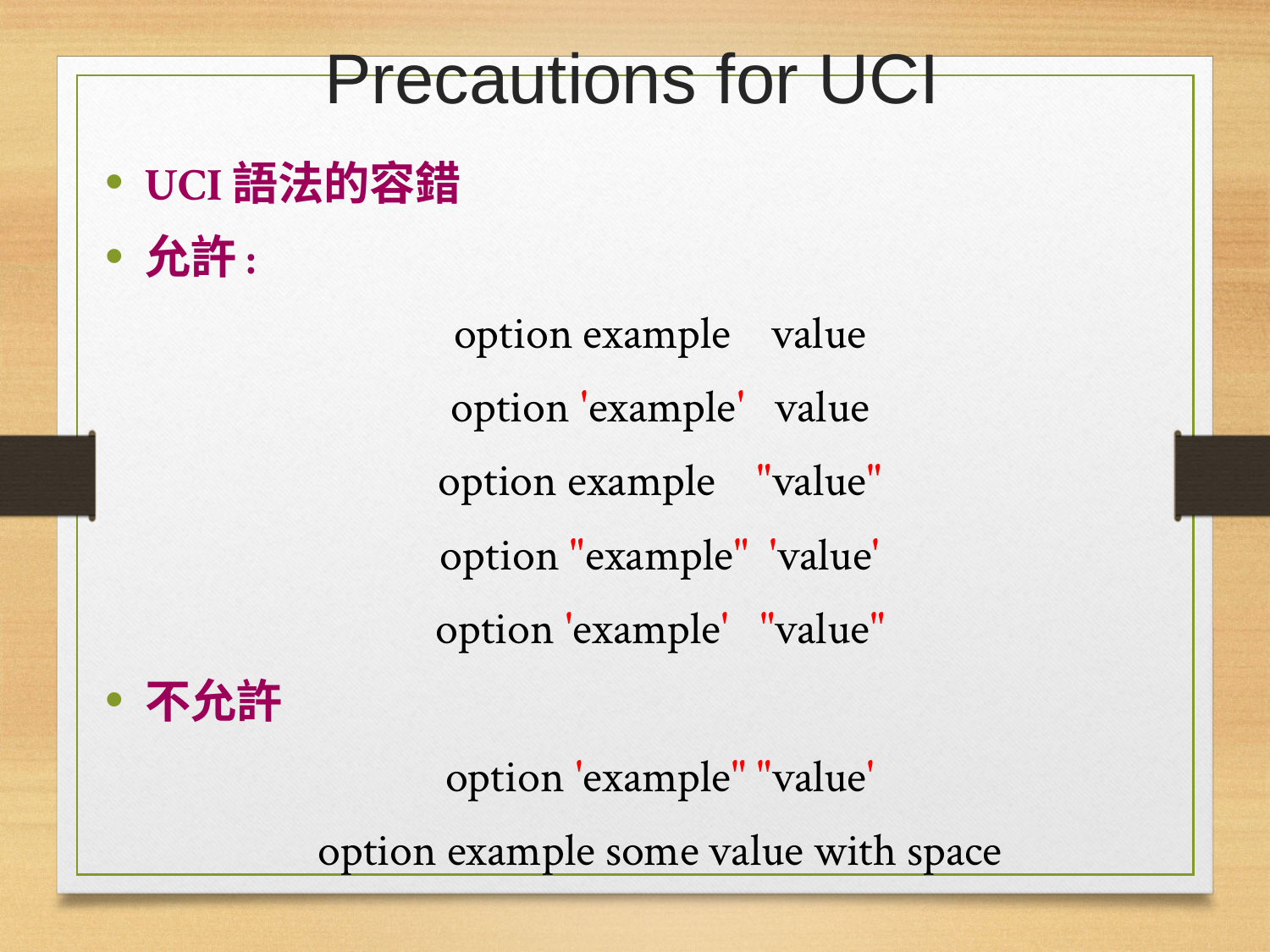

# Precautions for UCI
UCI語法的容錯
允許:
option example    value
option 'example'   value
option example    "value"
option "example"  'value'
option 'example'   "value"
不允許
option 'example" "value'
option example some value with space